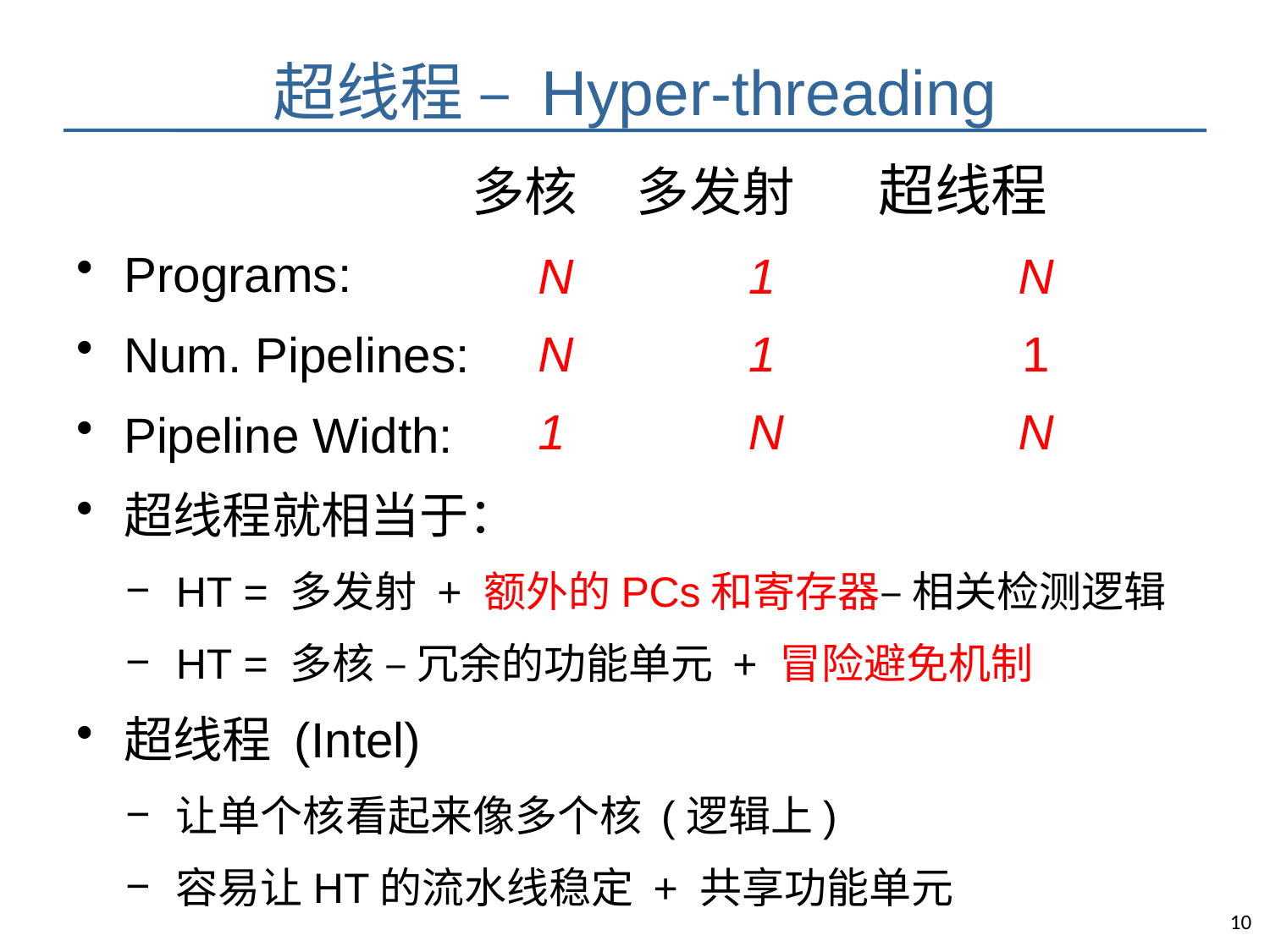

# 超线程 – Hyper-threading
                    多核     多发射       超线程
Programs:
Num. Pipelines:
Pipeline Width:
超线程就相当于：
HT = 多发射 + 额外的PCs和寄存器– 相关检测逻辑
HT = 多核 – 冗余的功能单元 + 冒险避免机制
超线程 (Intel)
让单个核看起来像多个核 (逻辑上)
容易让HT的流水线稳定 + 共享功能单元
| N | 1 | N |
| --- | --- | --- |
| N | 1 | 1 |
| 1 | N | N |
10